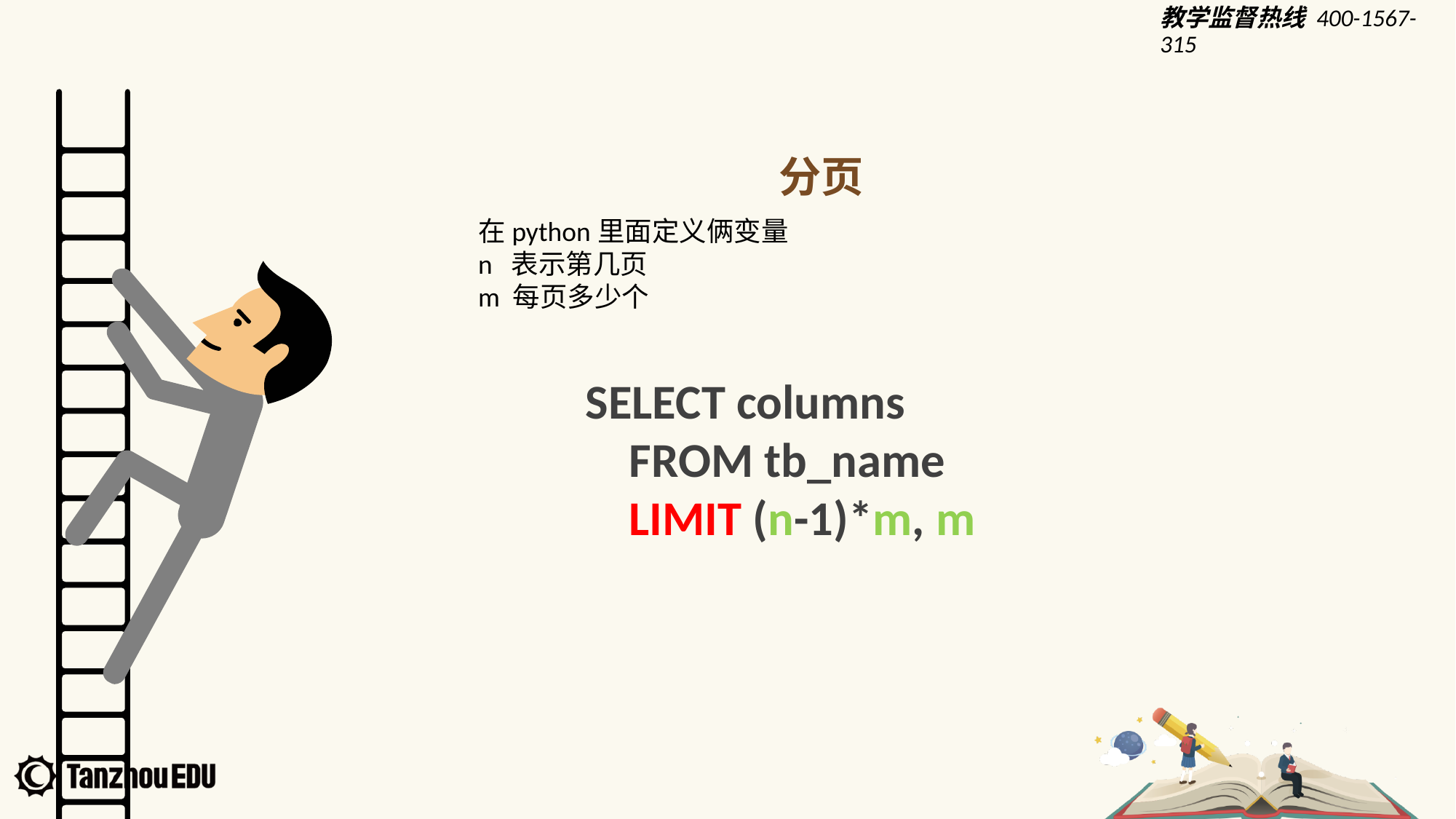

分页
在python里面定义俩变量
n  表示第几页
m 每页多少个
SELECT columns
    FROM tb_name
    LIMIT (n-1)*m, m